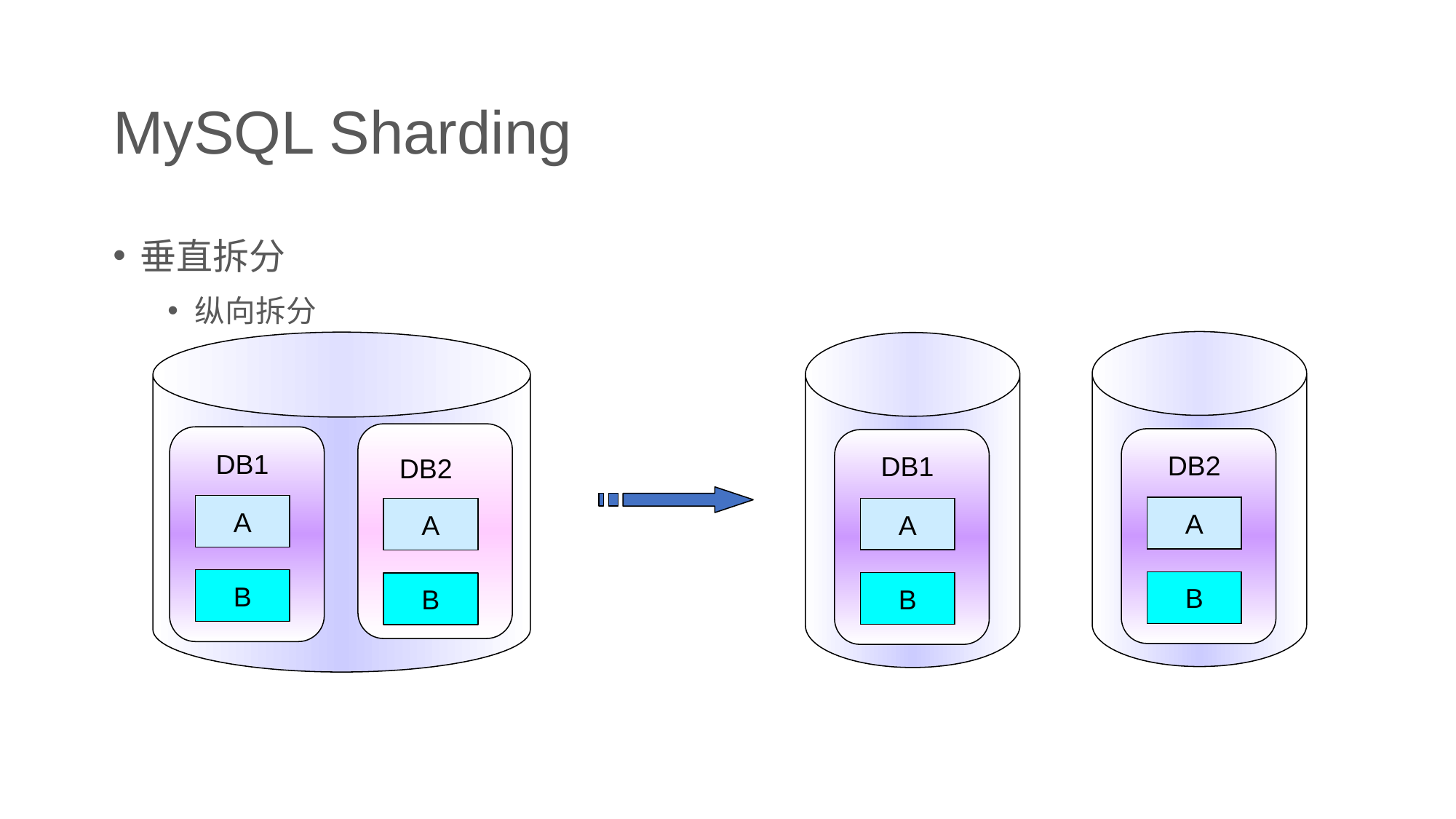

# MySQL Sharding
垂直拆分
纵向拆分

DB1
DB2
DB1
DB2

A
A
A
A
B
B
B
B